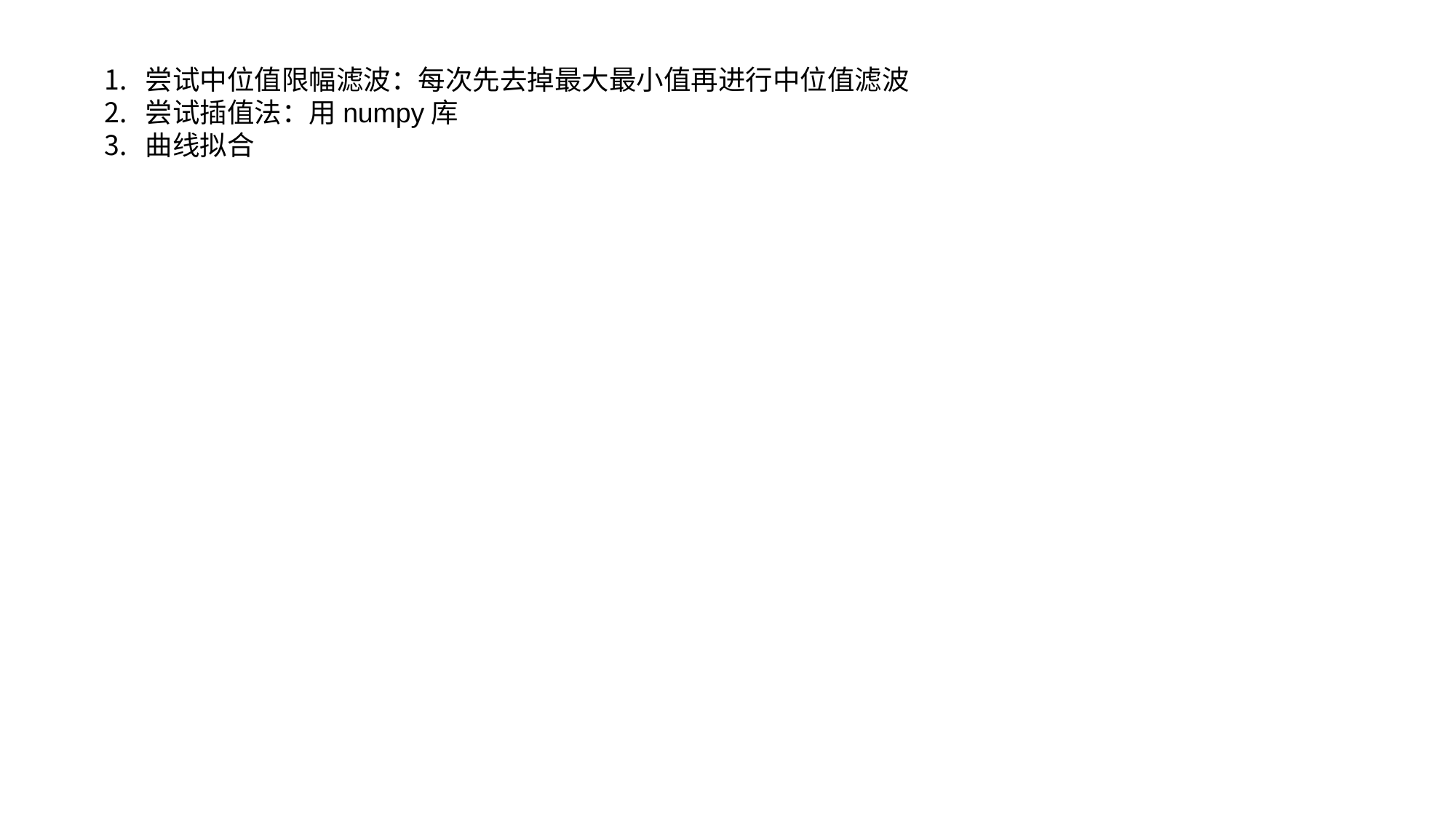

尝试中位值限幅滤波：每次先去掉最大最小值再进行中位值滤波
尝试插值法：用numpy库
曲线拟合